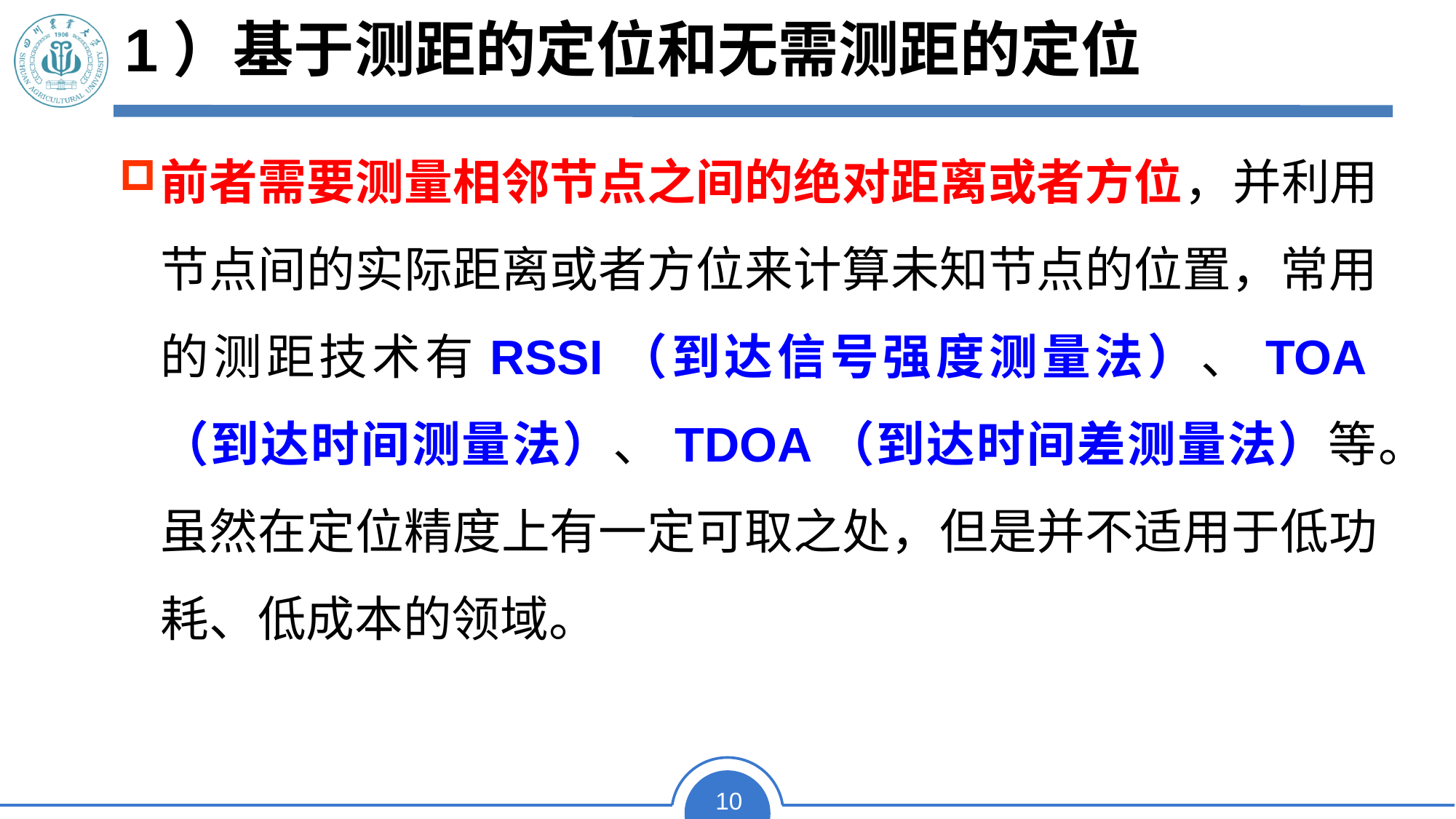

# 1）基于测距的定位和无需测距的定位
前者需要测量相邻节点之间的绝对距离或者方位，并利用节点间的实际距离或者方位来计算未知节点的位置，常用的测距技术有RSSI（到达信号强度测量法）、TOA（到达时间测量法）、TDOA（到达时间差测量法）等。虽然在定位精度上有一定可取之处，但是并不适用于低功耗、低成本的领域。